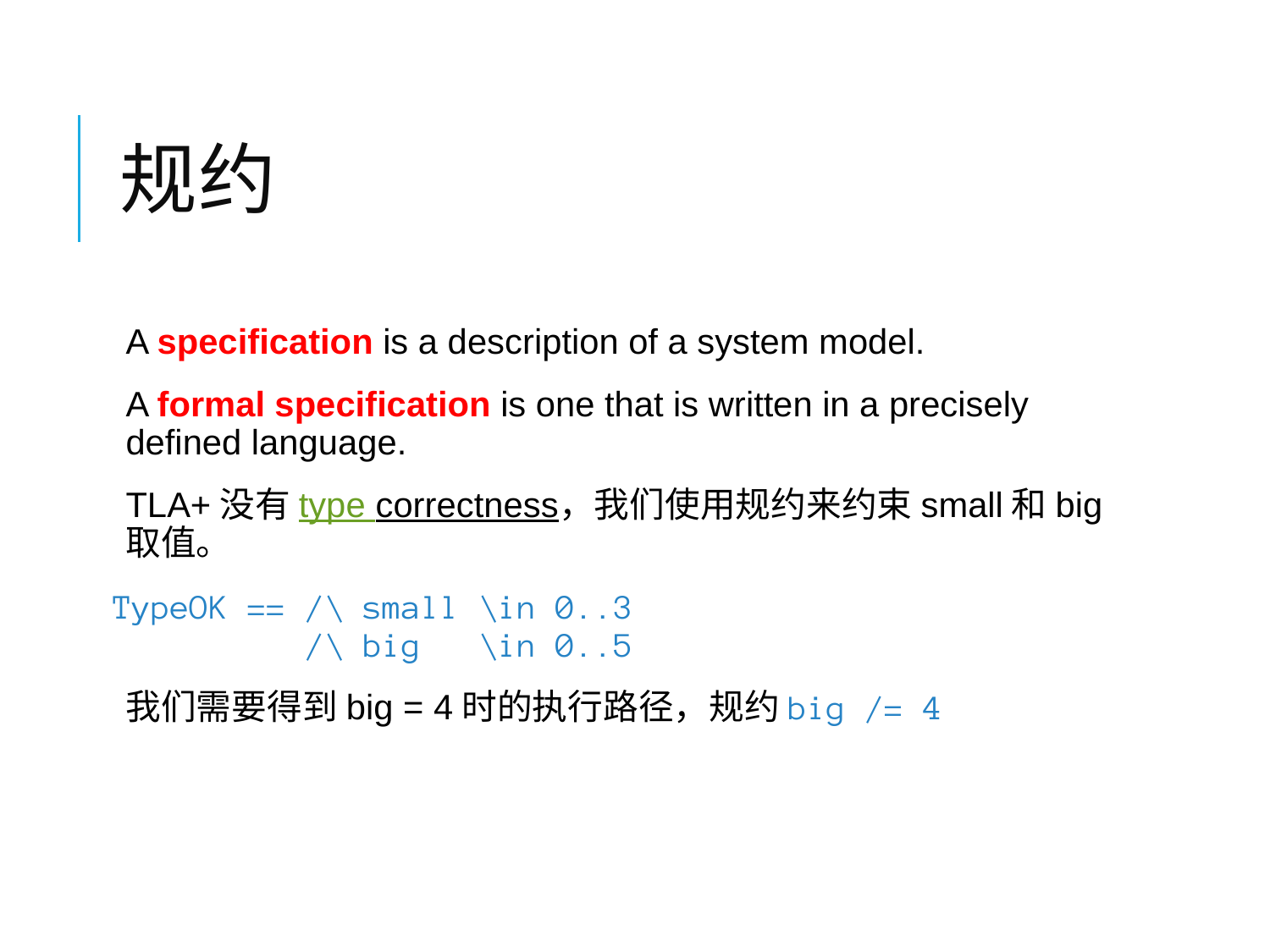

# 规约
A specification is a description of a system model.
A formal specification is one that is written in a precisely defined language.
TLA+没有type correctness，我们使用规约来约束small和big取值。
TypeOK == /\ small \in 0..3
          /\ big   \in 0..5
我们需要得到big = 4时的执行路径，规约big /= 4